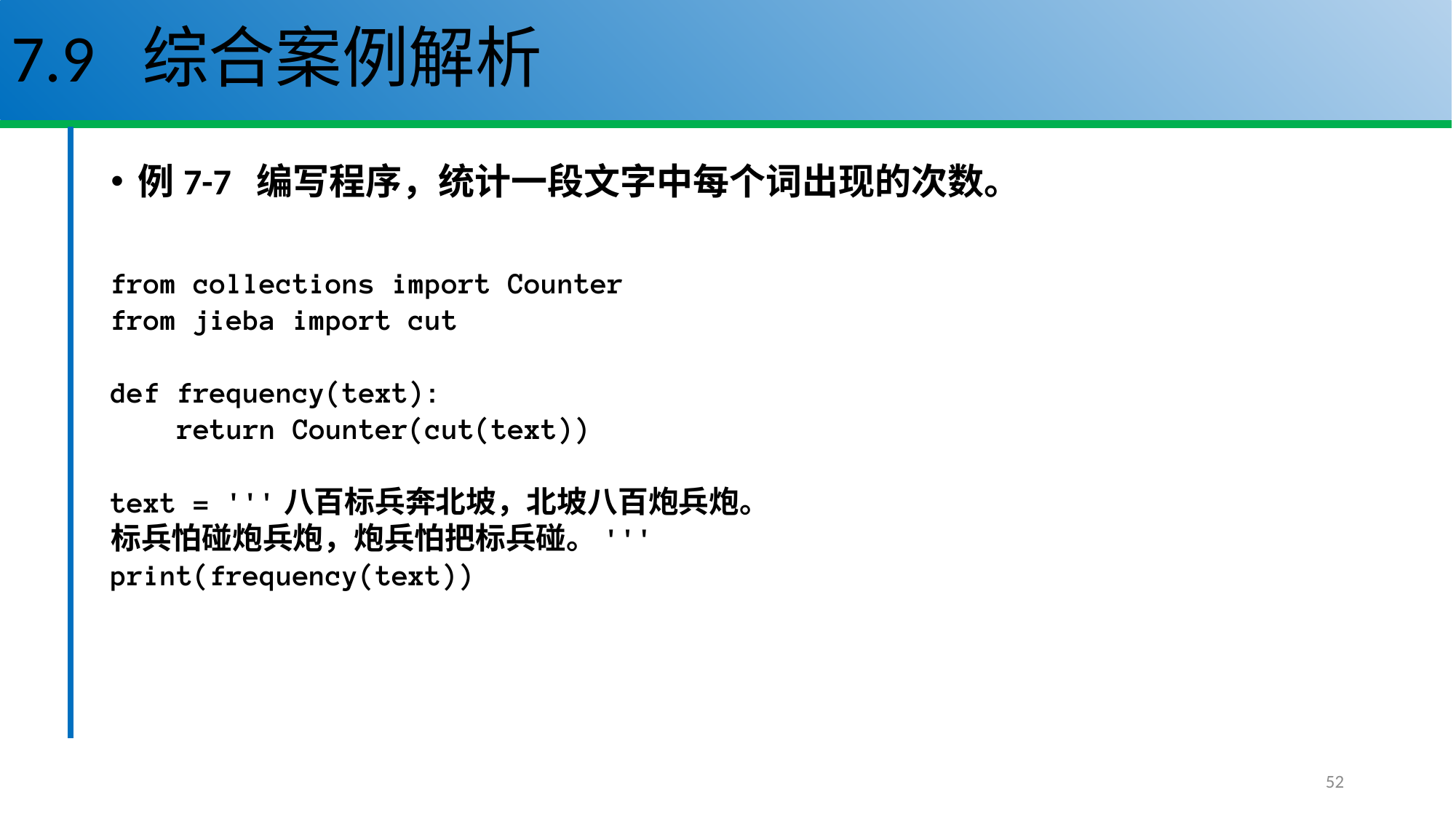

# 7.9  综合案例解析
例7-7  编写程序，统计一段文字中每个词出现的次数。

from collections import Counter
from jieba import cut

def frequency(text):
    return Counter(cut(text))

text = '''八百标兵奔北坡，北坡八百炮兵炮。
标兵怕碰炮兵炮，炮兵怕把标兵碰。'''
print(frequency(text))
52